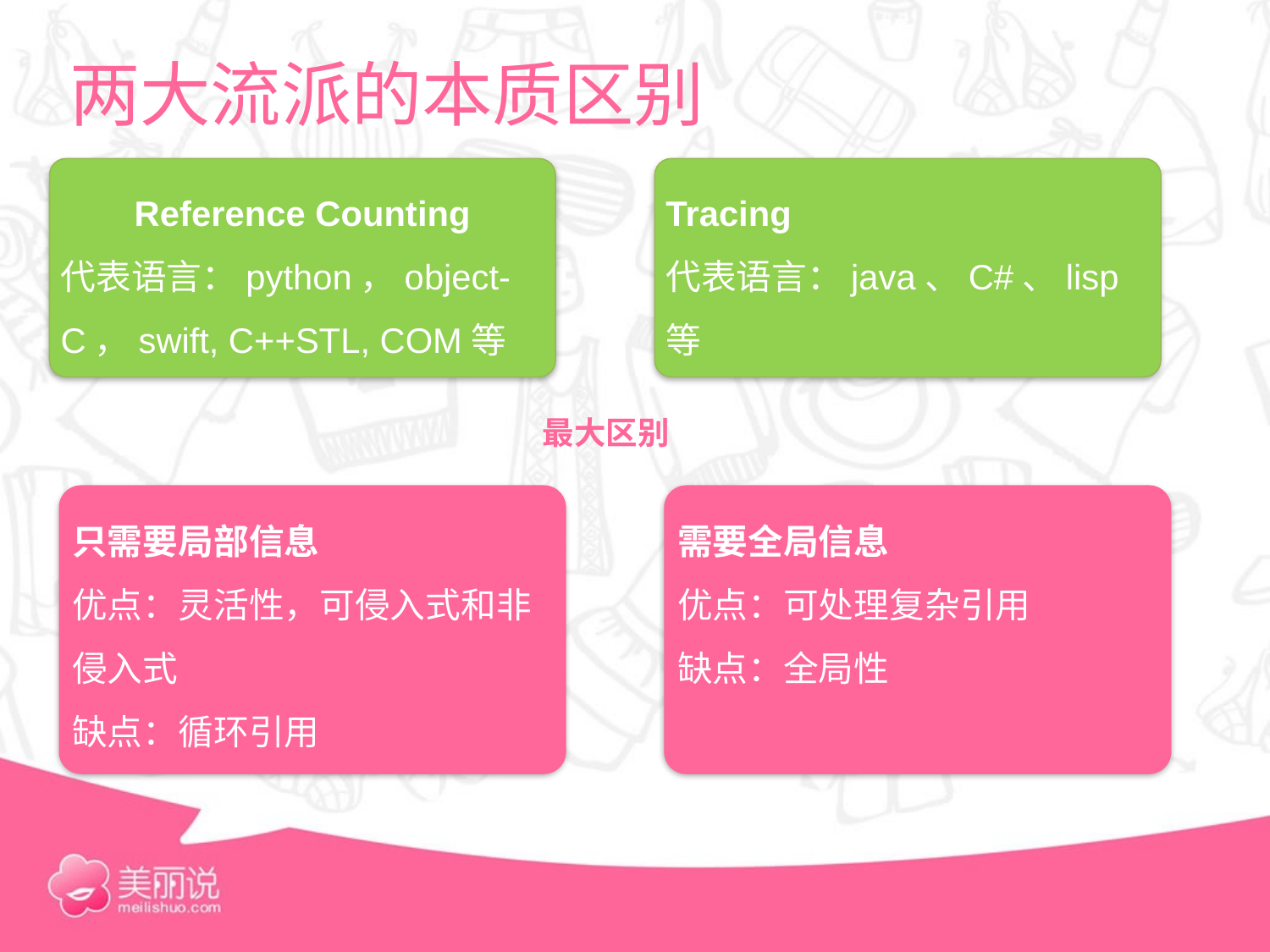

# 两大流派的本质区别
Reference Counting
代表语言：python，object-C，swift, C++STL, COM等

Tracing
代表语言：java、C#、lisp等

最大区别
只需要局部信息
优点：灵活性，可侵入式和非侵入式
缺点：循环引用
需要全局信息
优点：可处理复杂引用
缺点：全局性